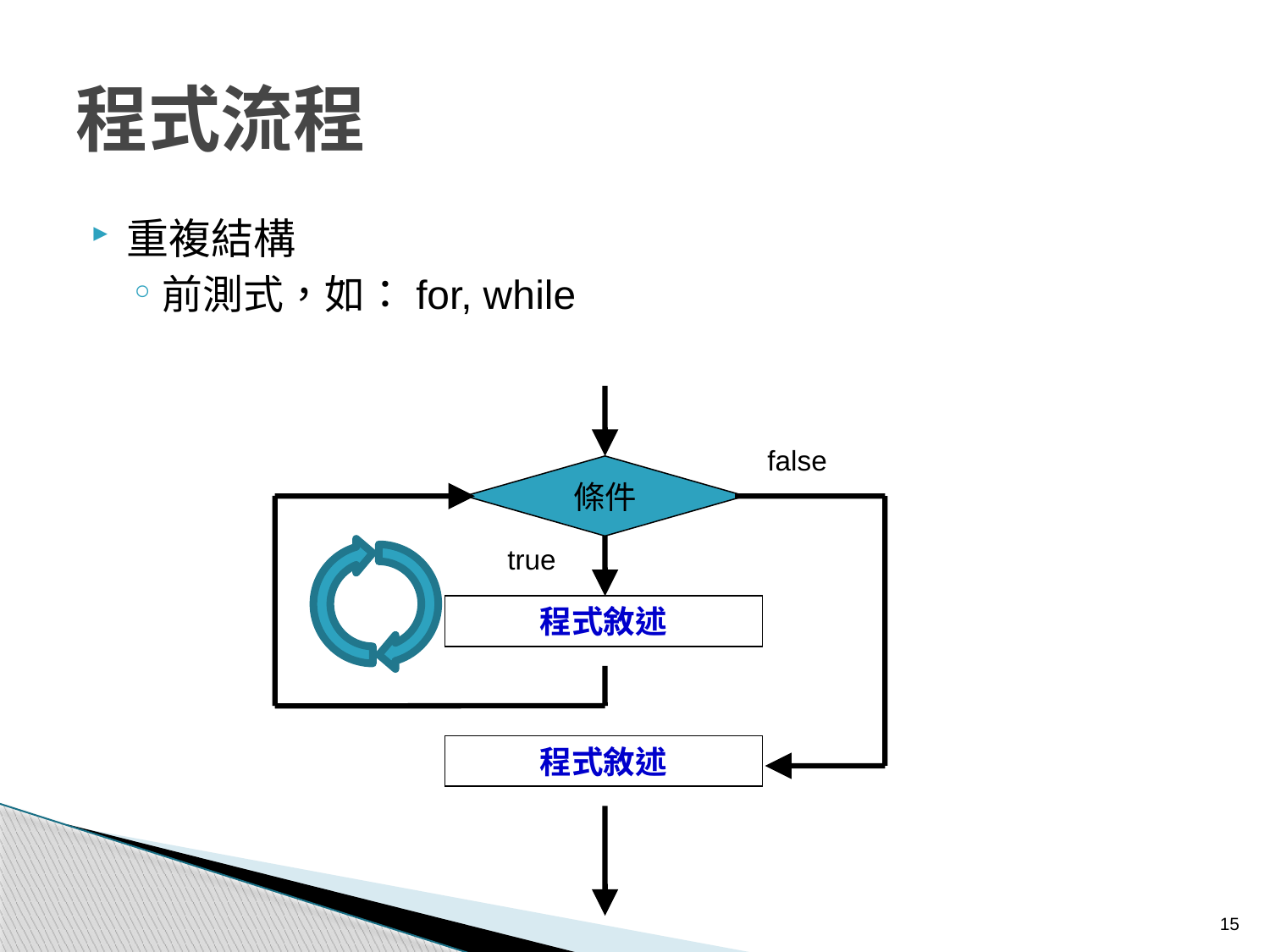

# 程式流程
重複結構
前測式，如：for, while

false
條件

true

程式敘述

程式敘述

15